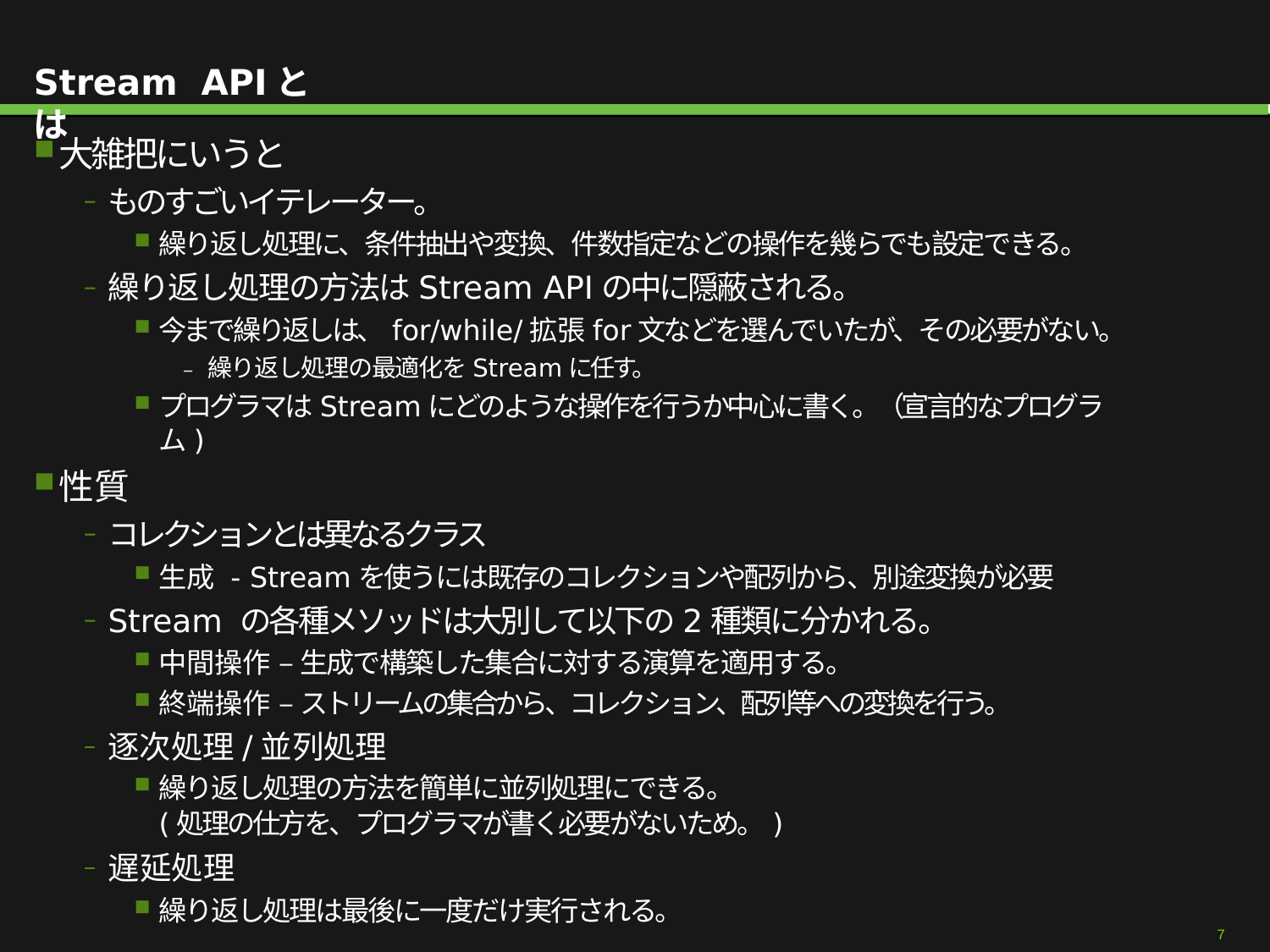

# Stream	APIとは

大雑把にいうと
ものすごいイテレーター。
繰り返し処理に、条件抽出や変換、件数指定などの操作を幾らでも設定できる。
繰り返し処理の方法はStream APIの中に隠蔽される。
今まで繰り返しは、for/while/拡張for文などを選んでいたが、その必要がない。
– 繰り返し処理の最適化をStreamに任す。
プログラマはStreamにどのような操作を行うか中心に書く。（宣言的なプログラム)
性質
コレクションとは異なるクラス
生成 - Streamを使うには既存のコレクションや配列から、別途変換が必要
Stream の各種メソッドは大別して以下の2種類に分かれる。
中間操作 – 生成で構築した集合に対する演算を適用する。
終端操作 – ストリームの集合から、コレクション、配列等への変換を行う。
逐次処理/並列処理
繰り返し処理の方法を簡単に並列処理にできる。
(処理の仕方を、プログラマが書く必要がないため。)
遅延処理
繰り返し処理は最後に一度だけ実行される。
7